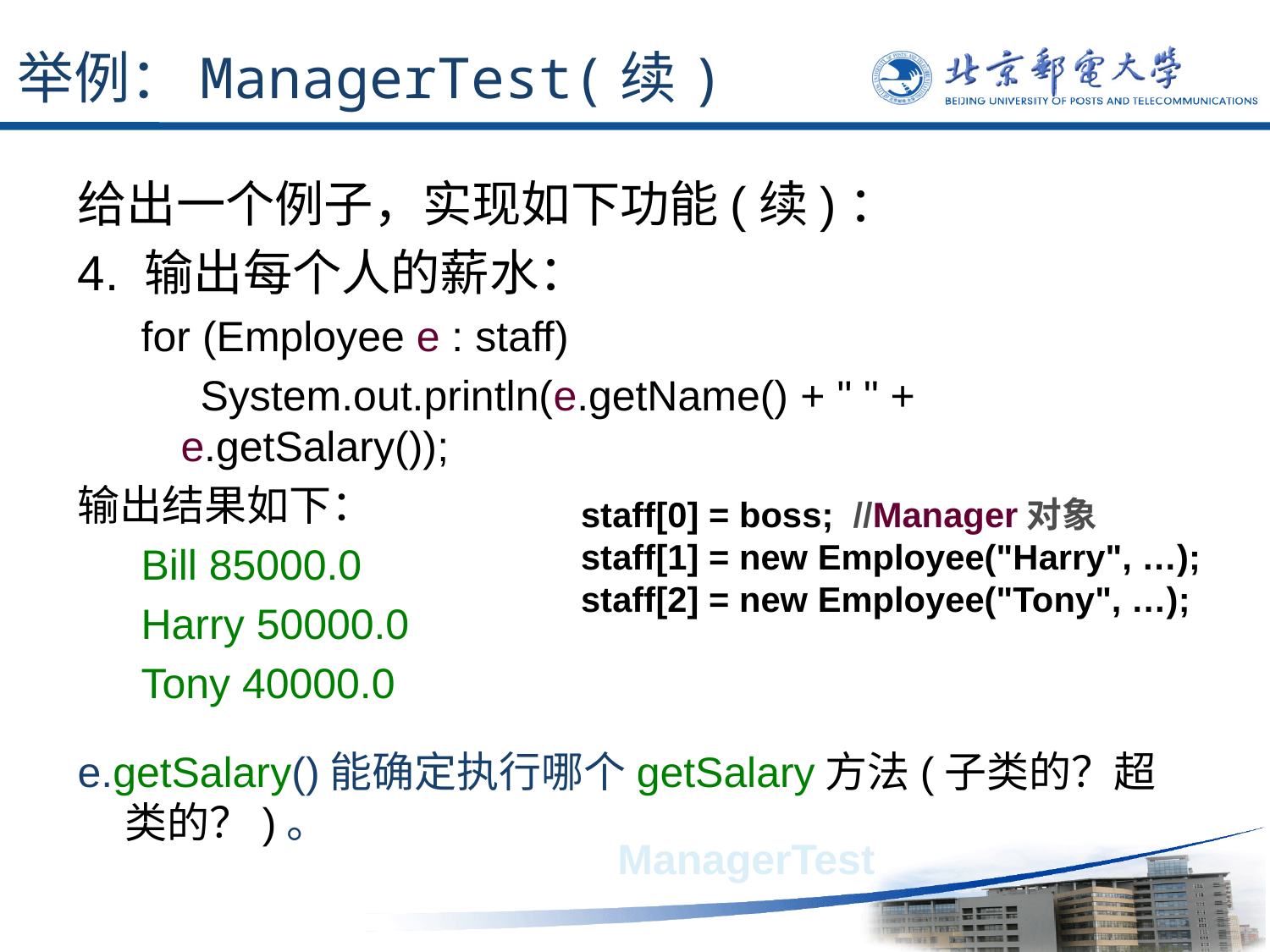

# 举例：ManagerTest(续)
给出一个例子，实现如下功能(续)：
4. 输出每个人的薪水：
for (Employee e : staff)
     System.out.println(e.getName() + " " + e.getSalary());
输出结果如下：
Bill 85000.0
Harry 50000.0
Tony 40000.0

e.getSalary()能确定执行哪个getSalary方法(子类的？超类的？)。
staff[0] = boss;  //Manager对象
staff[1] = new Employee("Harry", …);
staff[2] = new Employee("Tony", …);
ManagerTest